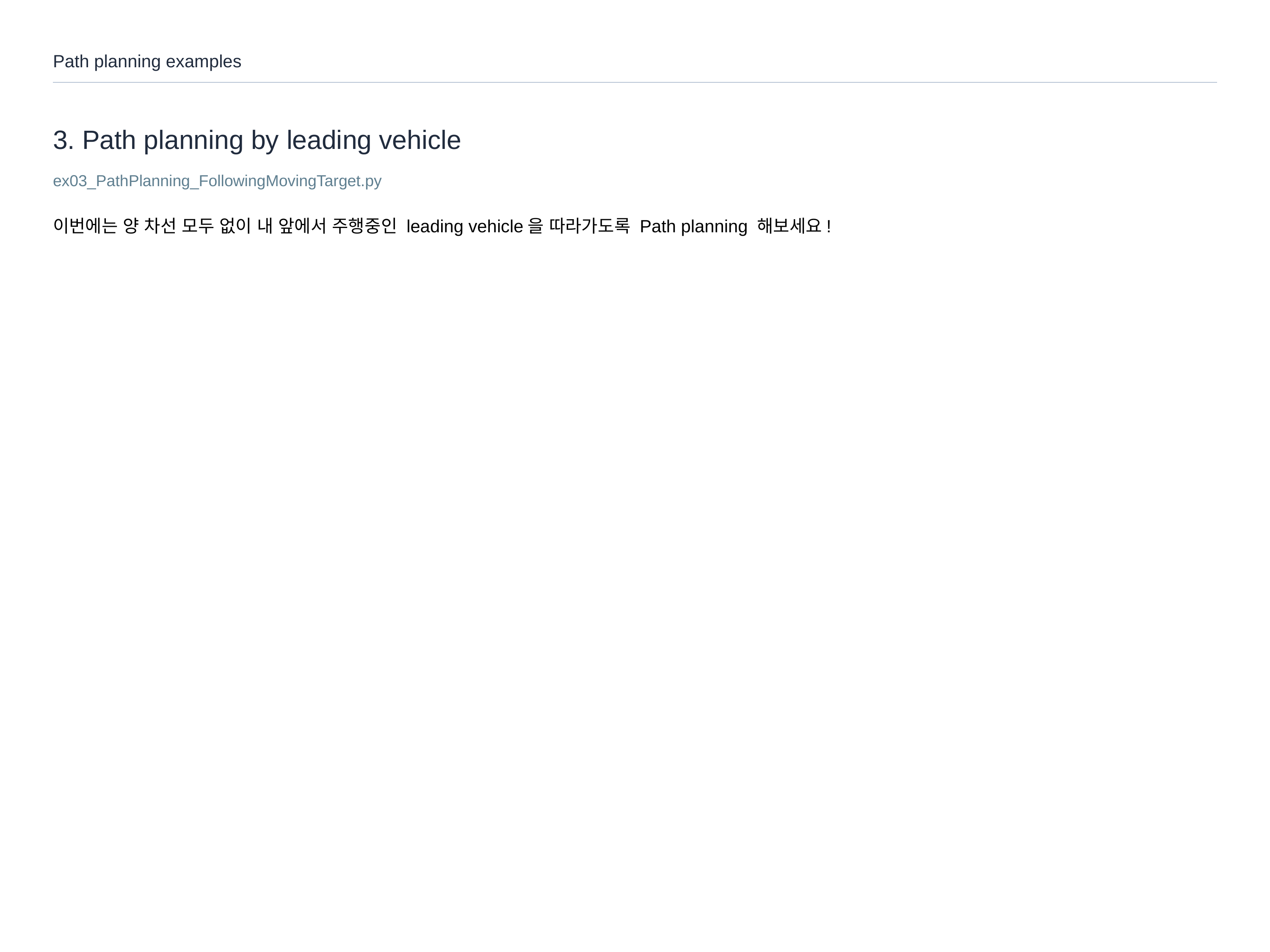

Path planning examples
# 3. Path planning by leading vehicle
ex03_PathPlanning_FollowingMovingTarget.py
이번에는 양 차선 모두 없이 내 앞에서 주행중인 leading vehicle을 따라가도록 Path planning 해보세요!